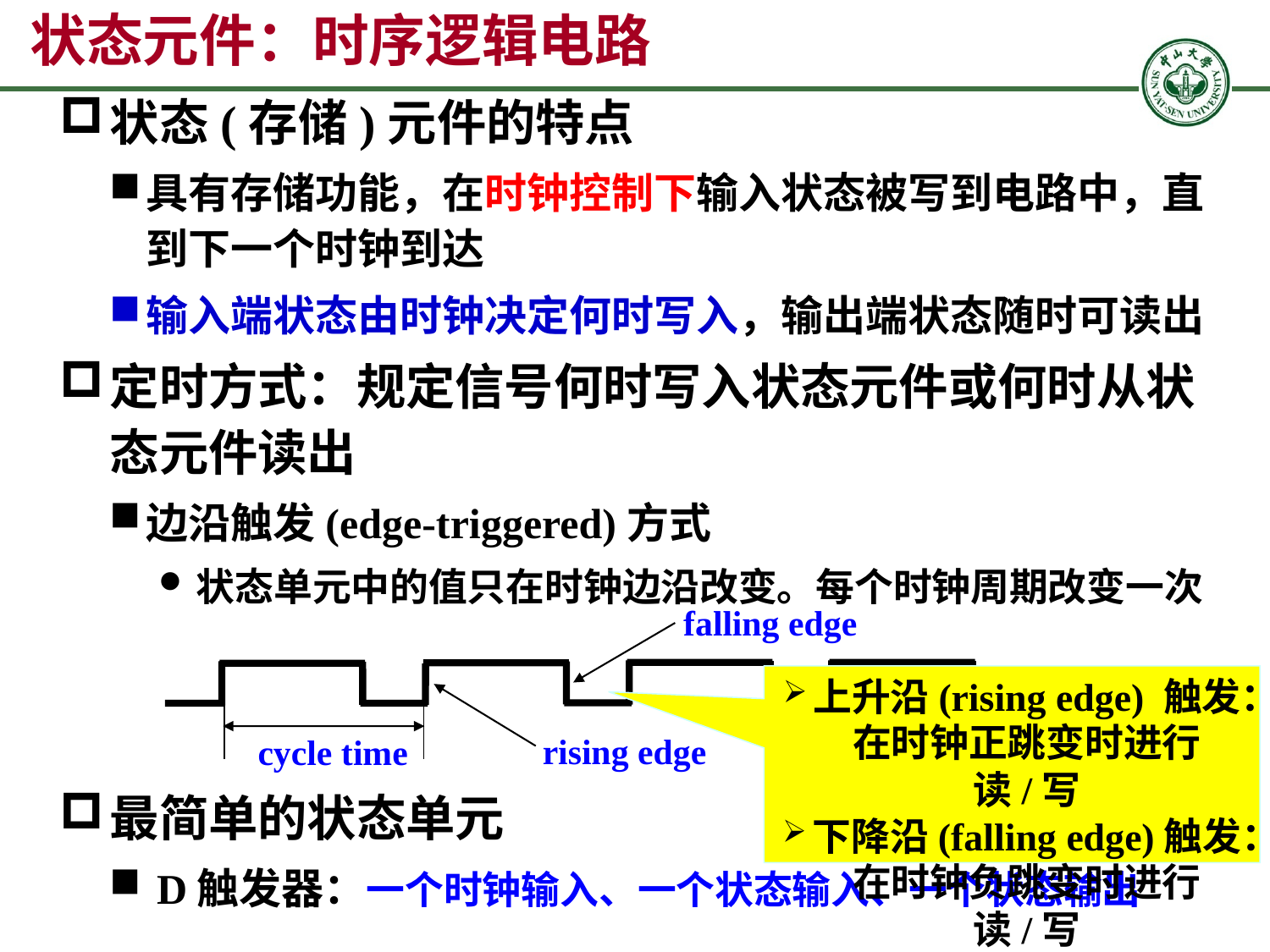

# 状态元件：时序逻辑电路
状态(存储)元件的特点
具有存储功能，在时钟控制下输入状态被写到电路中，直到下一个时钟到达
输入端状态由时钟决定何时写入，输出端状态随时可读出
定时方式：规定信号何时写入状态元件或何时从状态元件读出
边沿触发(edge-triggered)方式
状态单元中的值只在时钟边沿改变。每个时钟周期改变一次

最简单的状态单元
 D触发器：一个时钟输入、一个状态输入、一个状态输出
falling edge

rising edge
cycle time
上升沿(rising edge) 触发：在时钟正跳变时进行读/写
下降沿(falling edge)触发：在时钟负跳变时进行读/写